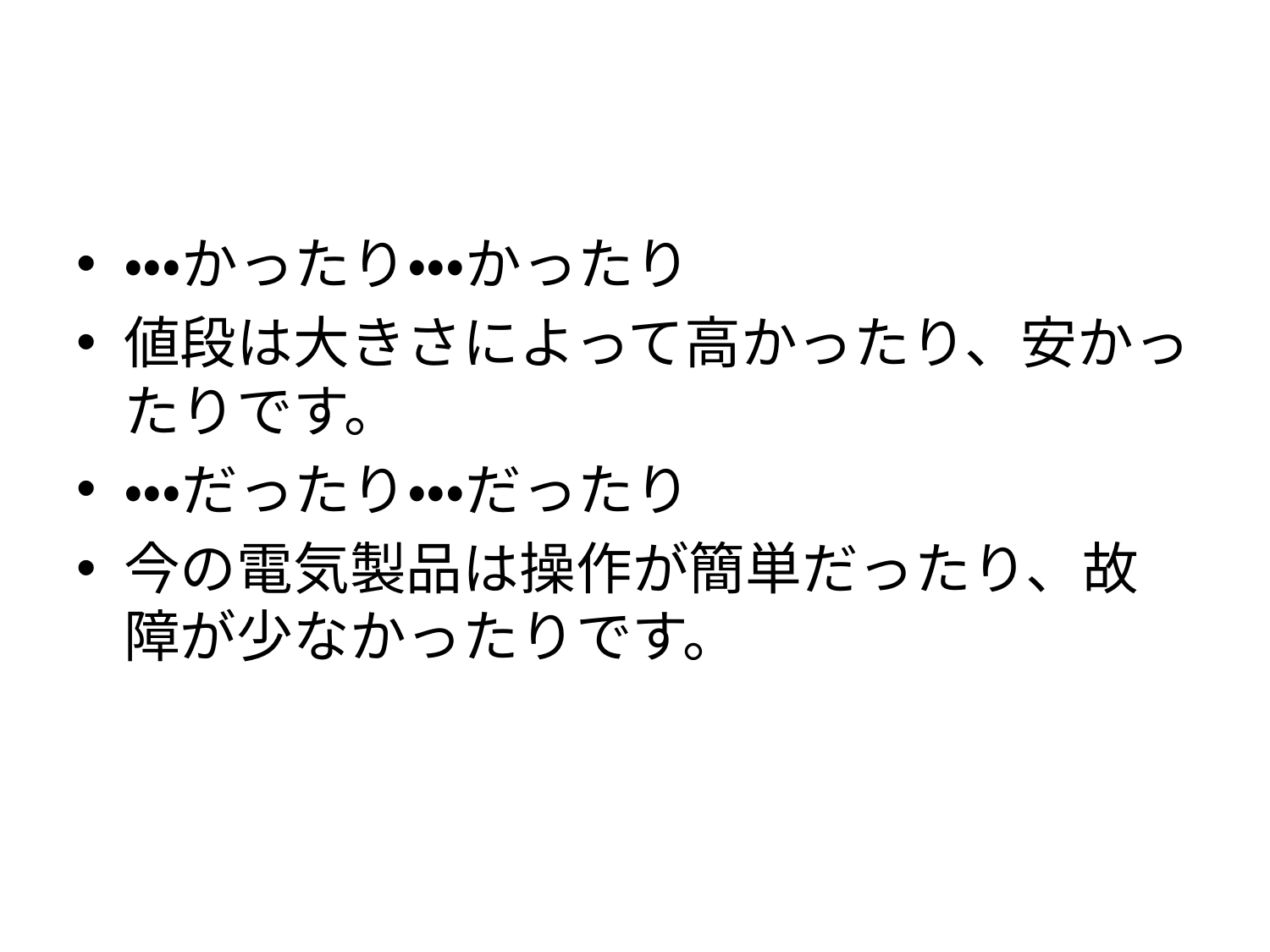

#
・・・かったり・・・かったり
値段は大きさによって高かったり、安かったりです。
・・・だったり・・・だったり
今の電気製品は操作が簡単だったり、故障が少なかったりです。